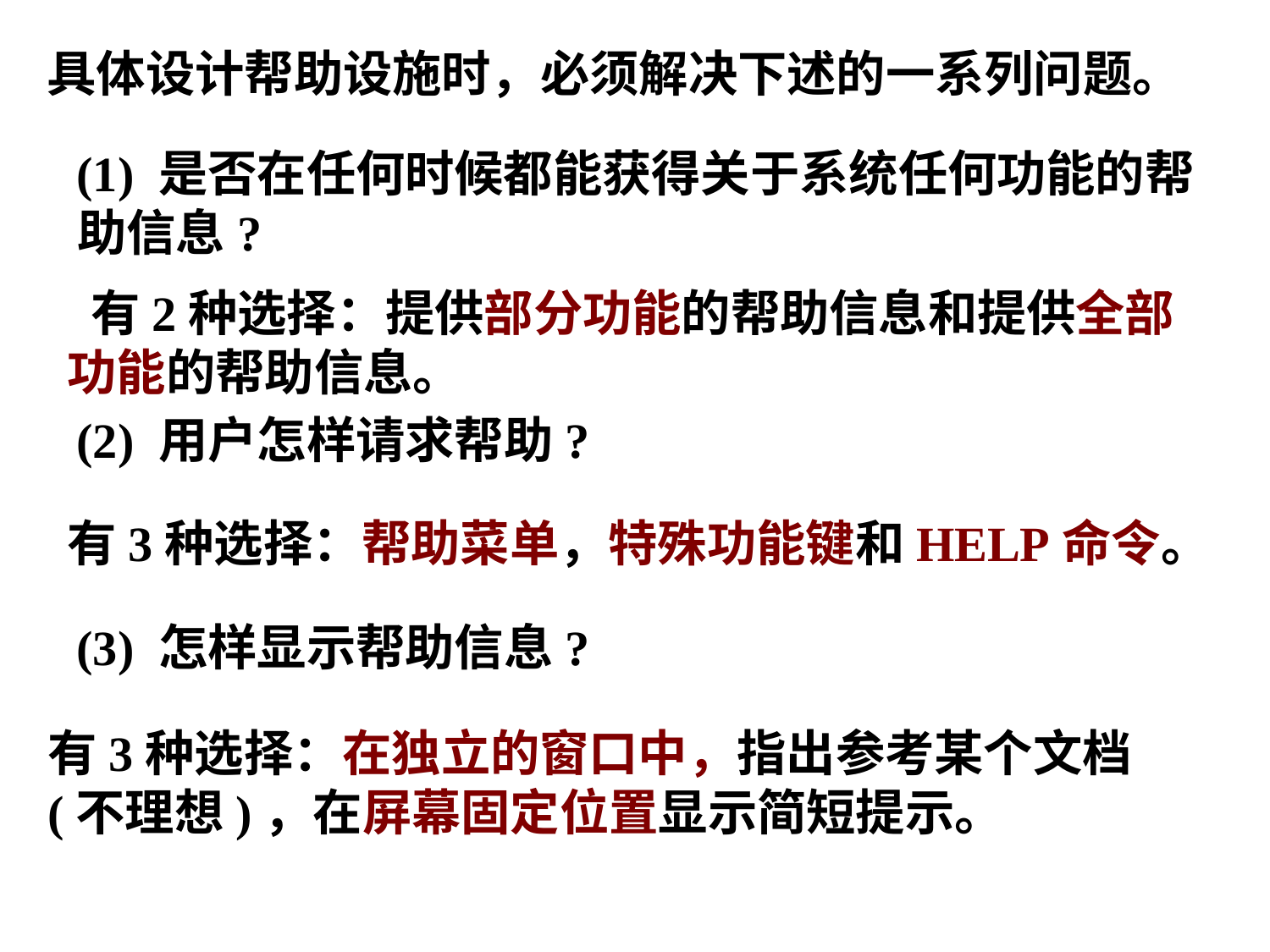

具体设计帮助设施时，必须解决下述的一系列问题。
(1) 是否在任何时候都能获得关于系统任何功能的帮助信息?

(2) 用户怎样请求帮助?

(3) 怎样显示帮助信息?
 有2种选择：提供部分功能的帮助信息和提供全部功能的帮助信息。
有3种选择：帮助菜单，特殊功能键和HELP命令。
有3种选择：在独立的窗口中，指出参考某个文档(不理想)，在屏幕固定位置显示简短提示。